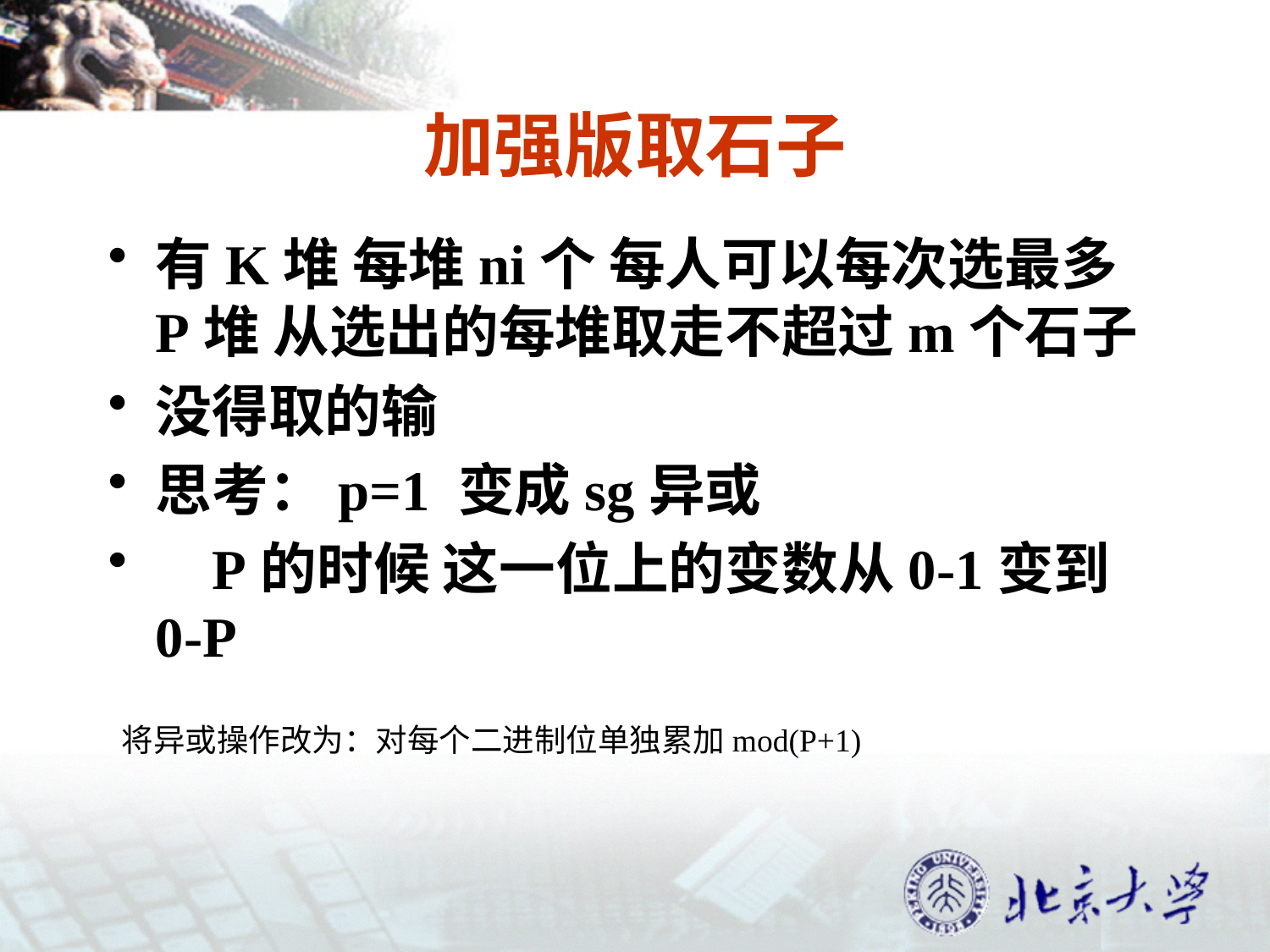

# 加强版取石子
有K堆 每堆ni个 每人可以每次选最多P堆 从选出的每堆取走不超过m个石子
没得取的输
思考：p=1 变成sg异或
    P的时候 这一位上的变数从0-1变到0-P

将异或操作改为：对每个二进制位单独累加mod(P+1)